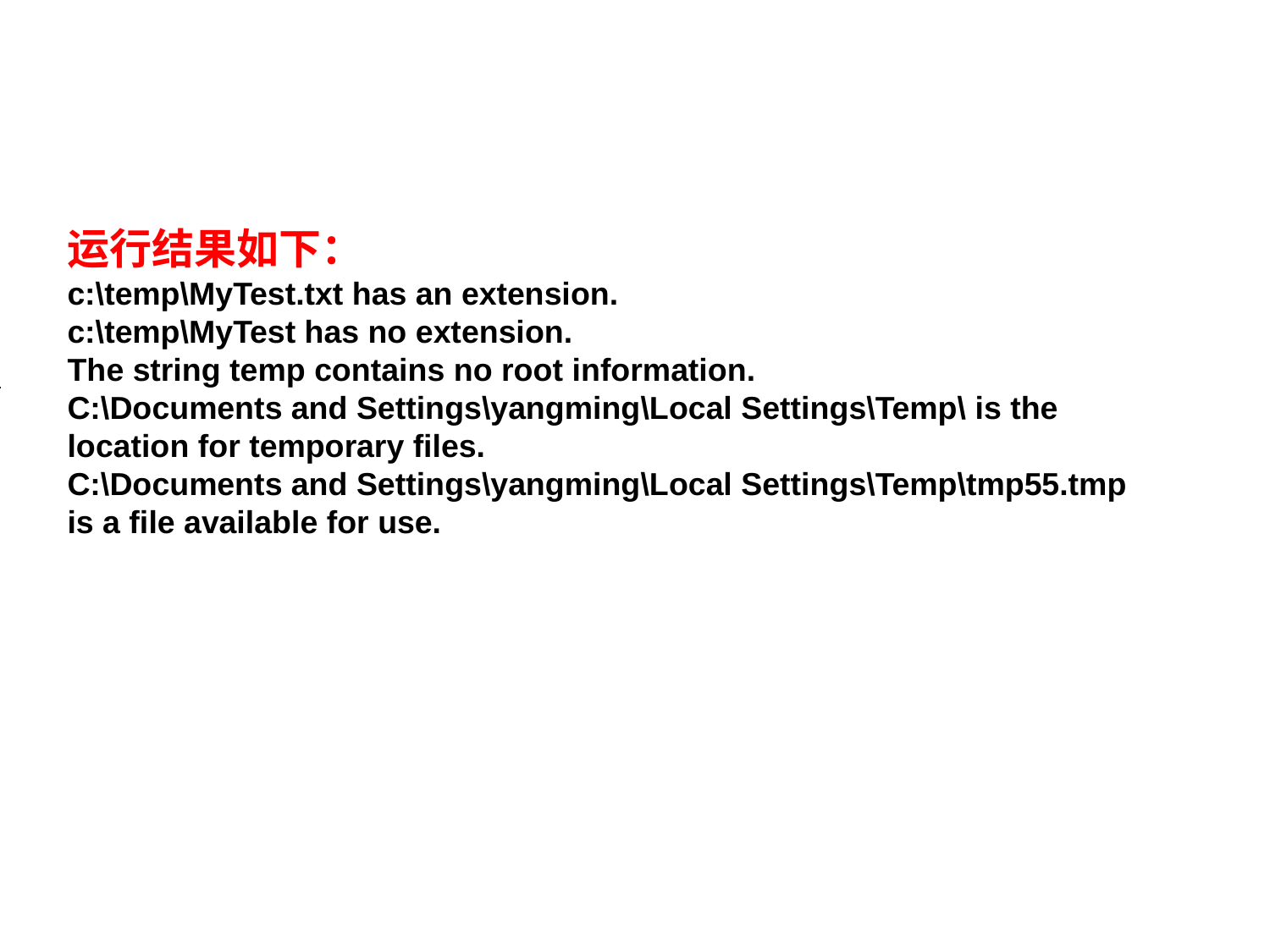

运行结果如下：
c:\temp\MyTest.txt has an extension.
c:\temp\MyTest has no extension.
The string temp contains no root information.
C:\Documents and Settings\yangming\Local Settings\Temp\ is the location for temporary files.
C:\Documents and Settings\yangming\Local Settings\Temp\tmp55.tmp is a file available for use.